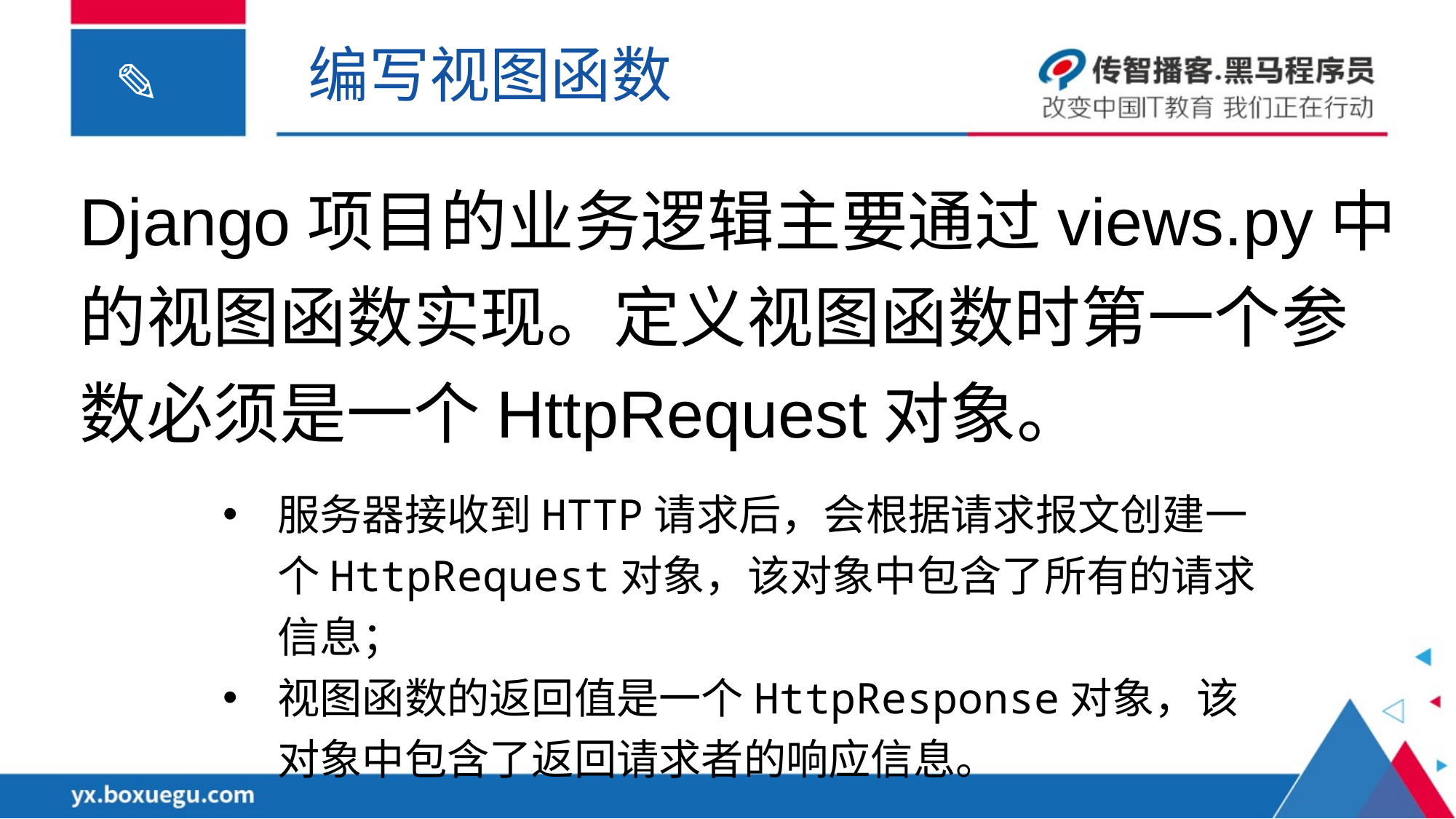

编写视图函数
Django项目的业务逻辑主要通过views.py中的视图函数实现。定义视图函数时第一个参数必须是一个HttpRequest对象。
服务器接收到HTTP请求后，会根据请求报文创建一个HttpRequest对象，该对象中包含了所有的请求信息；
视图函数的返回值是一个HttpResponse对象，该对象中包含了返回请求者的响应信息。